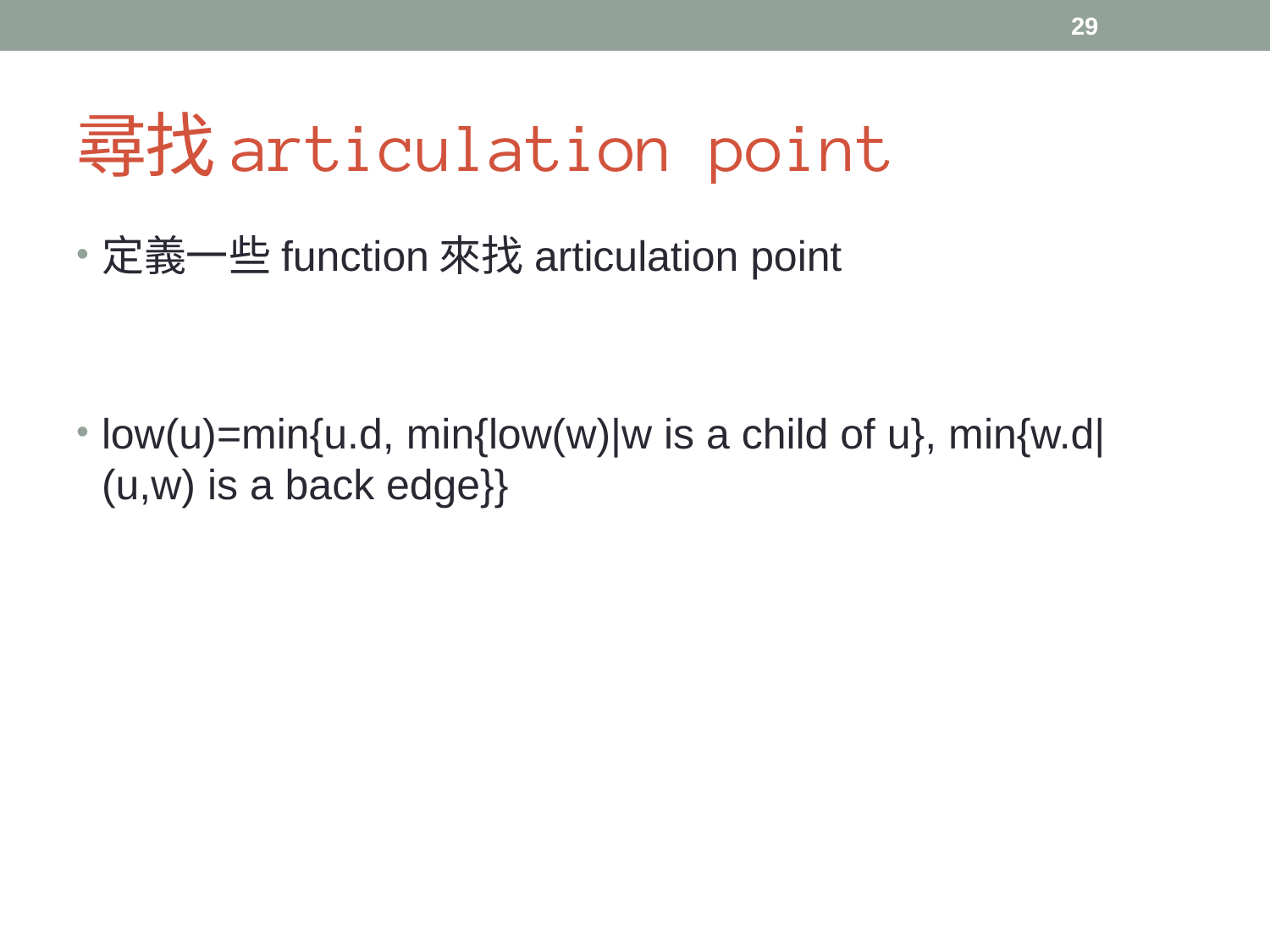

29
# 尋找articulation point
定義一些function來找articulation point

low(u)=min{u.d, min{low(w)|w is a child of u}, min{w.d| (u,w) is a back edge}}